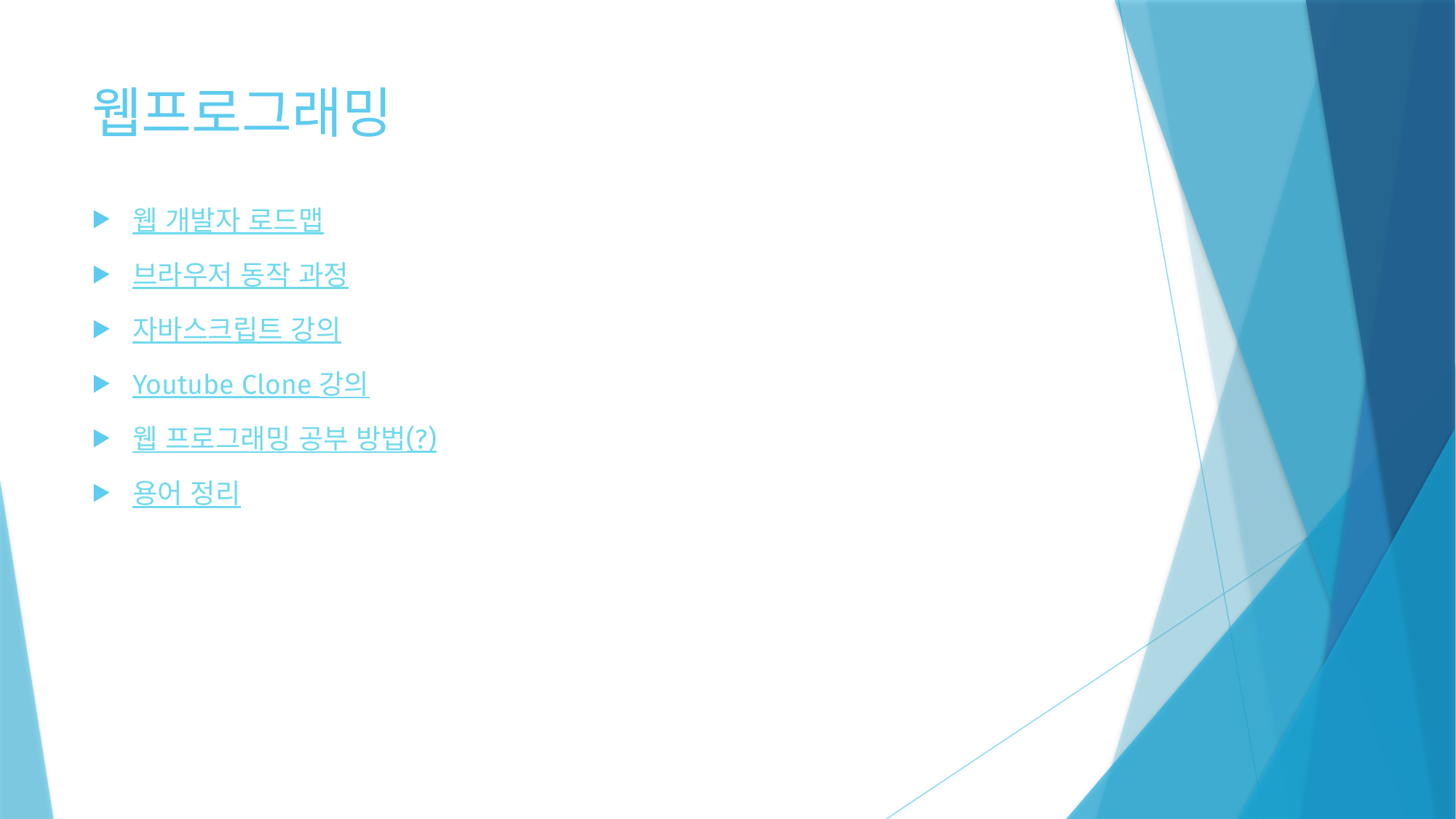

# 웹프로그래밍
웹 개발자 로드맵
브라우저 동작 과정
자바스크립트 강의
Youtube Clone 강의
웹 프로그래밍 공부 방법(?)
용어 정리